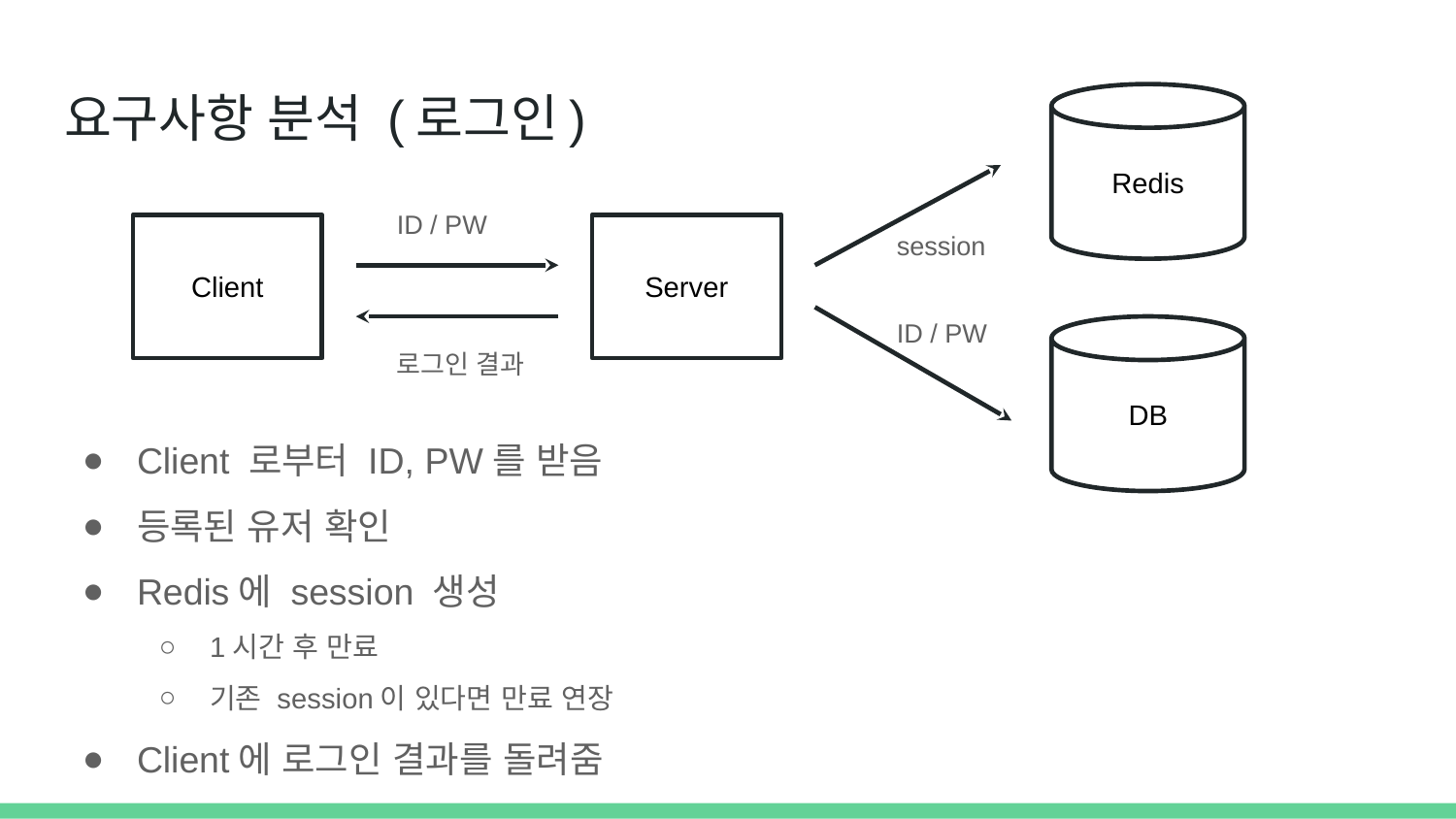

# 요구사항 분석 (로그인)
Redis
ID / PW
Client
Server
session
ID / PW
DB
로그인 결과
Client 로부터 ID, PW를 받음
등록된 유저 확인
Redis에 session 생성
1시간 후 만료
기존 session이 있다면 만료 연장
Client에 로그인 결과를 돌려줌